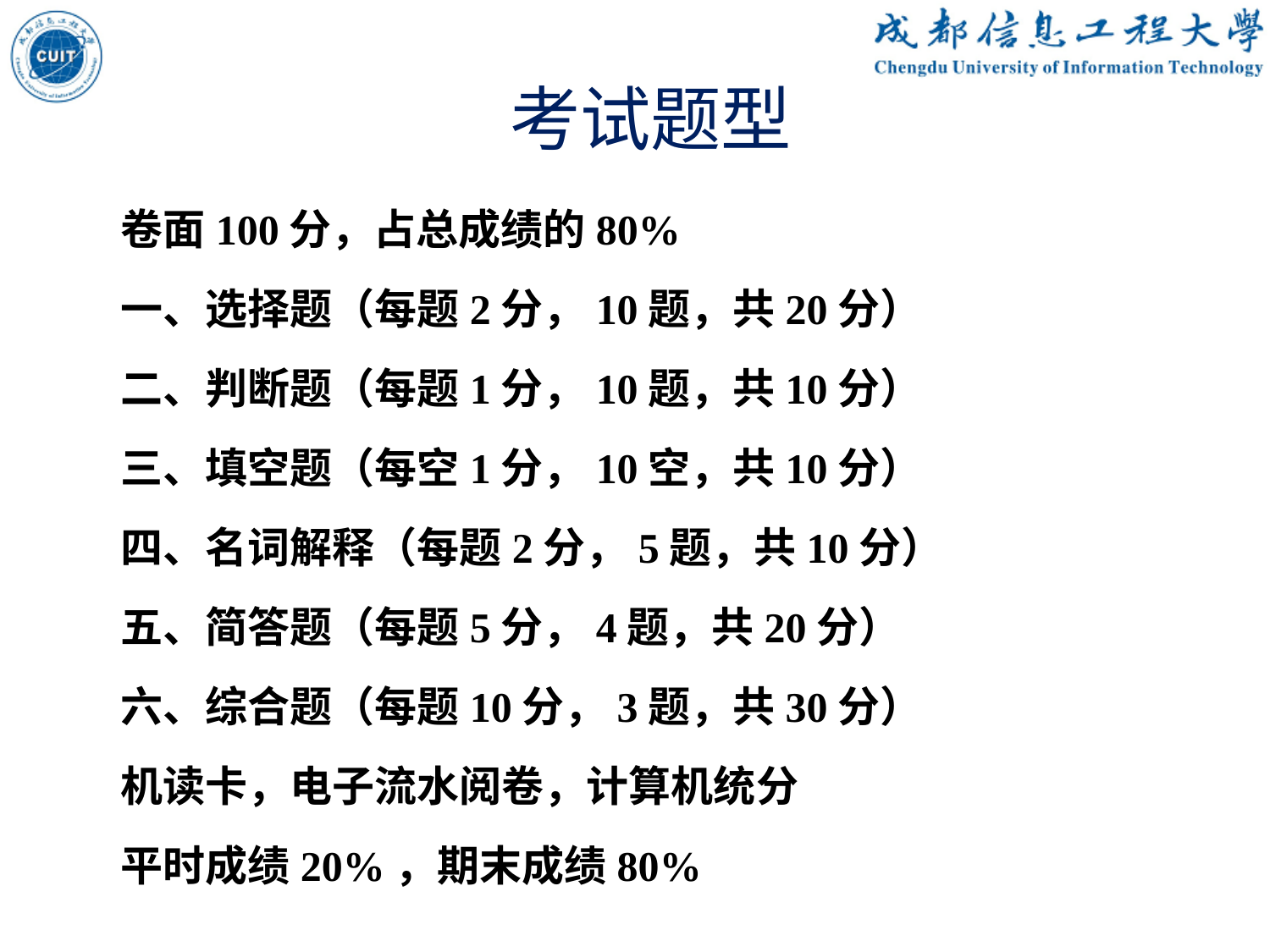

考试题型
卷面100分，占总成绩的80%
一、选择题（每题2分，10题，共20分）
二、判断题（每题1分，10题，共10分）
三、填空题（每空1分，10空，共10分）
四、名词解释（每题2分，5题，共10分）
五、简答题（每题5分，4题，共20分）
六、综合题（每题10分，3题，共30分）
机读卡，电子流水阅卷，计算机统分
平时成绩20%，期末成绩80%